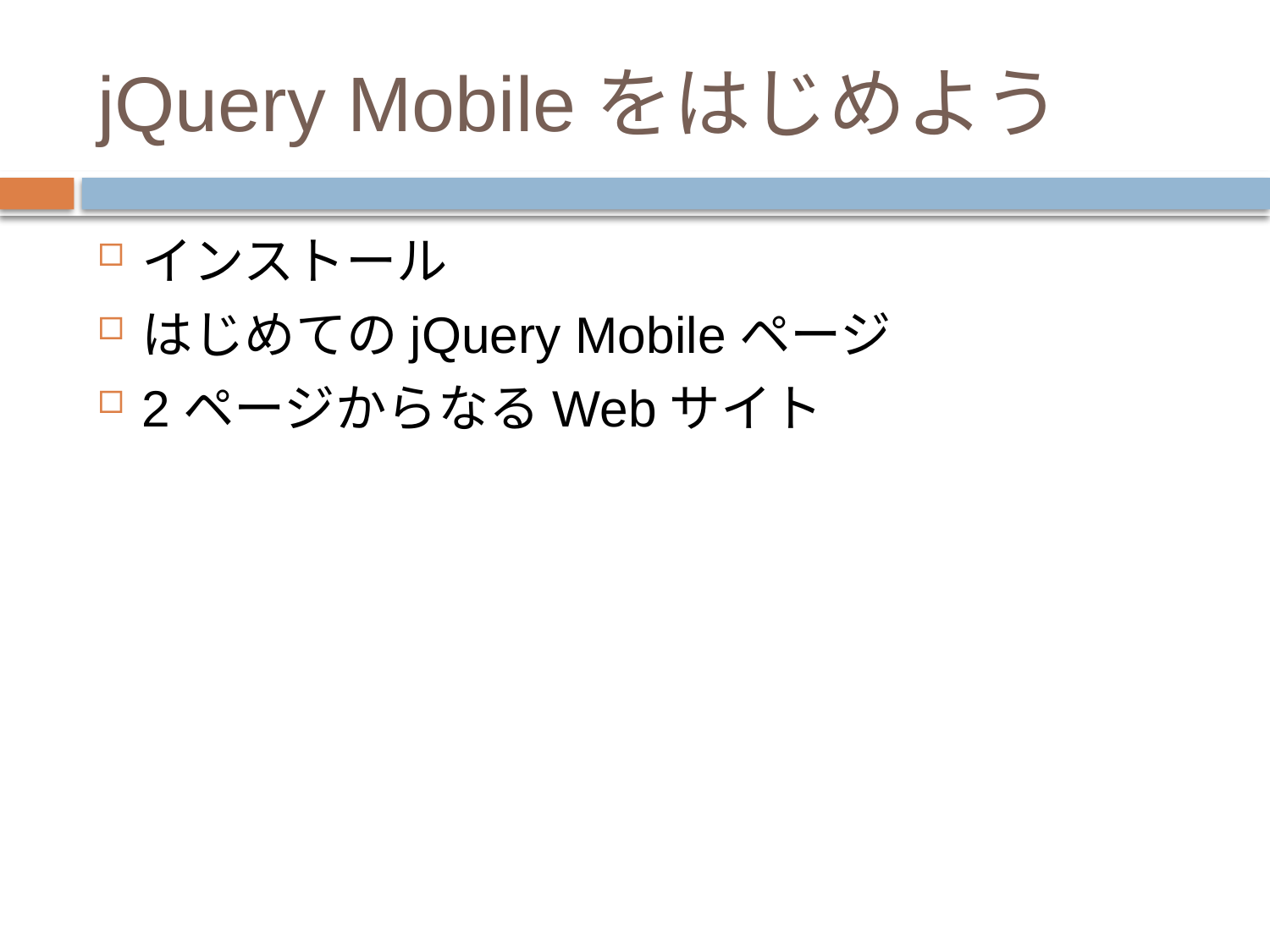

# jQuery Mobileをはじめよう
インストール
はじめてのjQuery Mobileページ
2ページからなるWebサイト